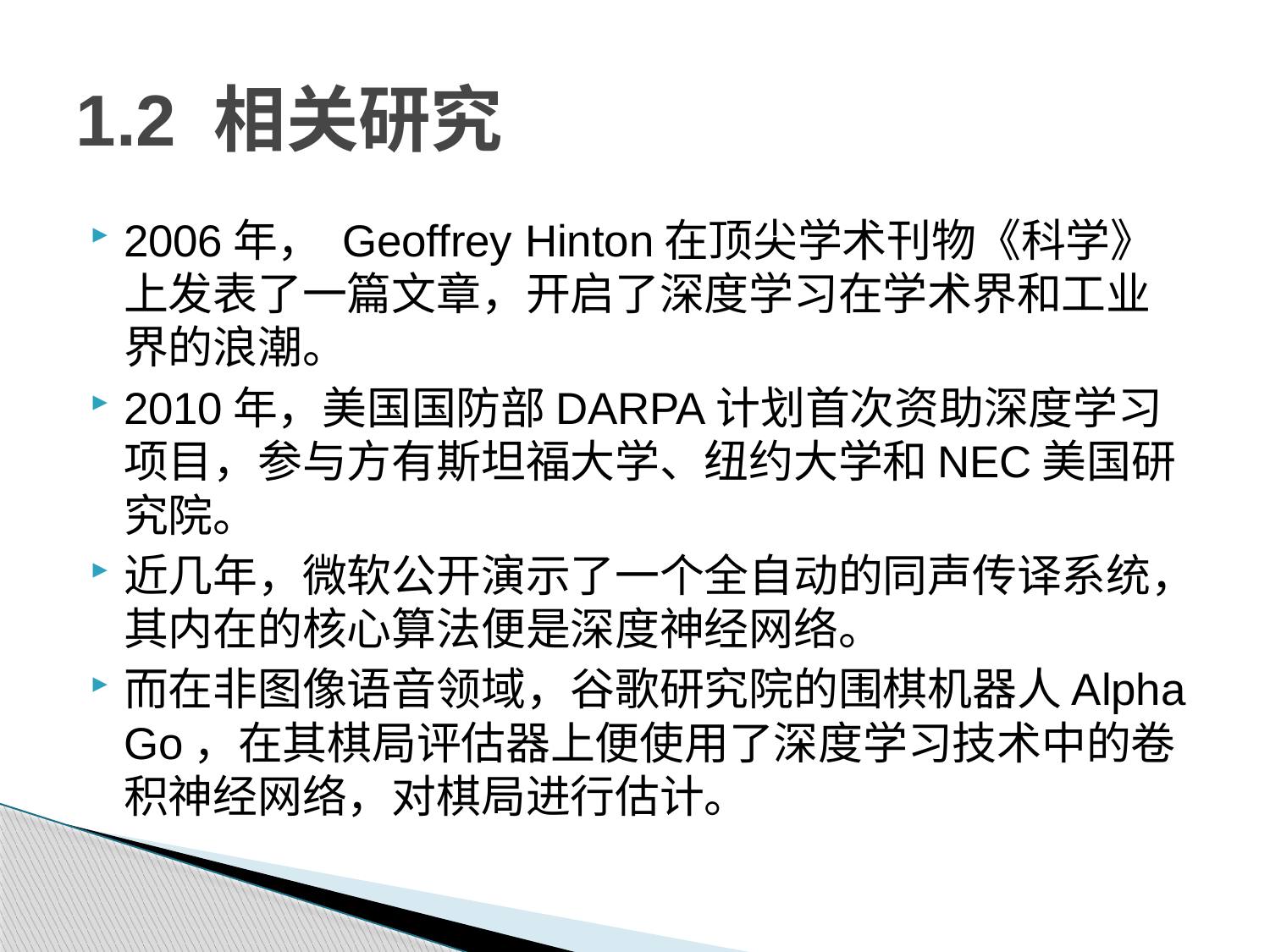

# 1.2 相关研究
2006年， Geoffrey Hinton在顶尖学术刊物《科学》上发表了一篇文章，开启了深度学习在学术界和工业界的浪潮。
2010年，美国国防部DARPA计划首次资助深度学习项目，参与方有斯坦福大学、纽约大学和NEC美国研究院。
近几年，微软公开演示了一个全自动的同声传译系统，其内在的核心算法便是深度神经网络。
而在非图像语音领域，谷歌研究院的围棋机器人Alpha Go，在其棋局评估器上便使用了深度学习技术中的卷积神经网络，对棋局进行估计。